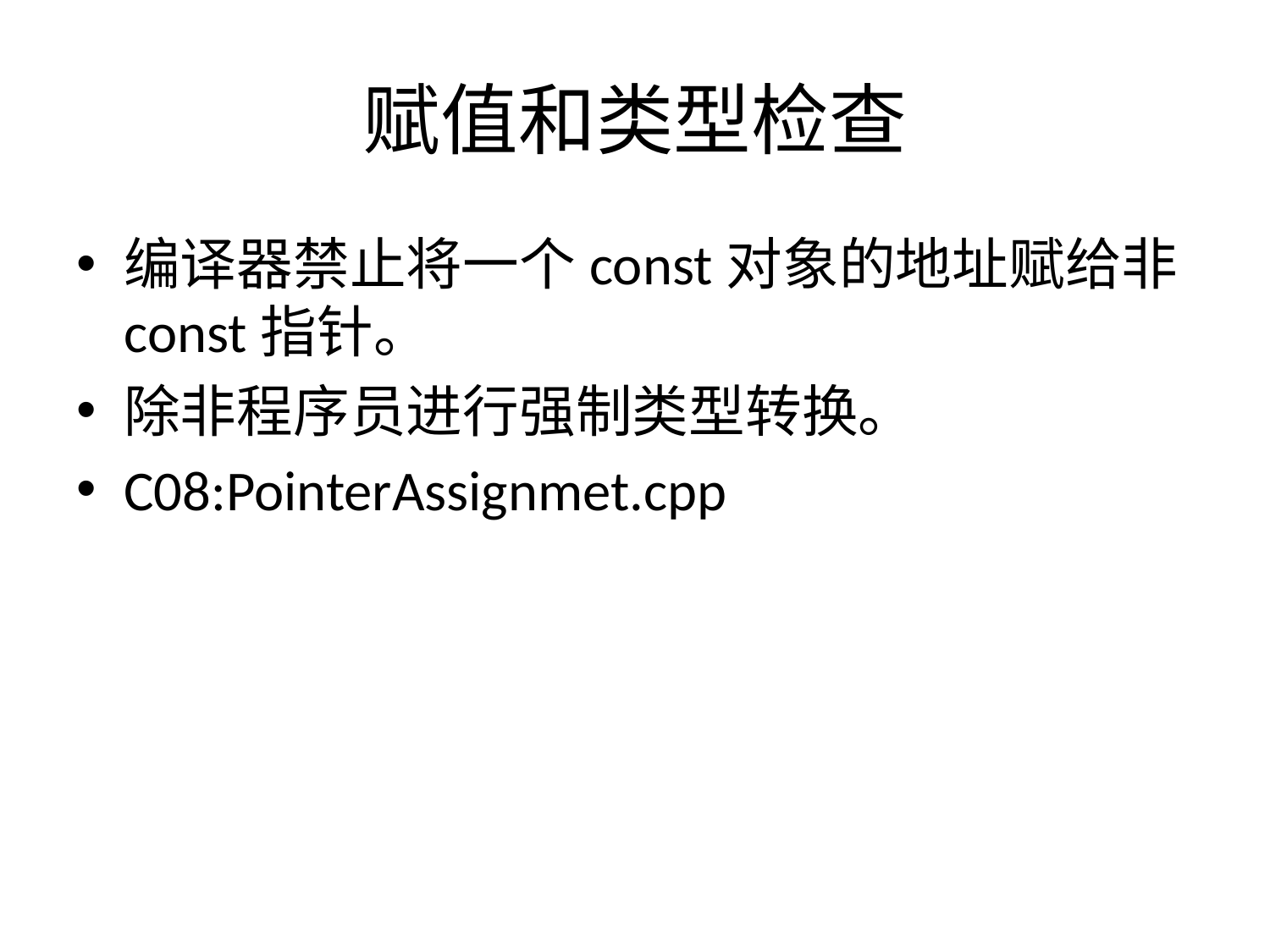

# 赋值和类型检查
编译器禁止将一个const对象的地址赋给非const指针。
除非程序员进行强制类型转换。
C08:PointerAssignmet.cpp